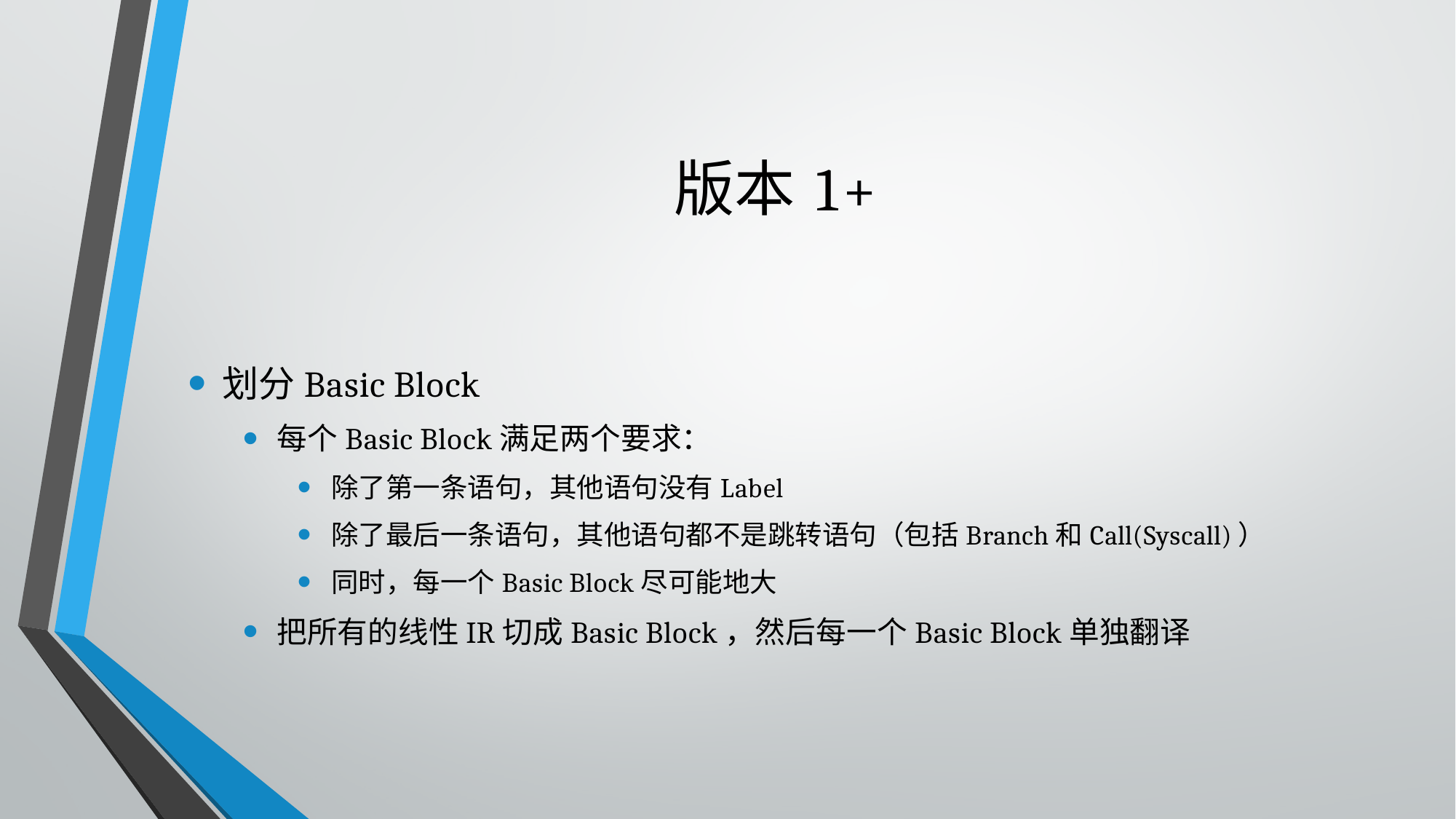

# 版本1+
划分Basic Block
每个Basic Block满足两个要求：
除了第一条语句，其他语句没有Label
除了最后一条语句，其他语句都不是跳转语句（包括Branch和Call(Syscall)）
同时，每一个Basic Block尽可能地大
把所有的线性IR切成Basic Block，然后每一个Basic Block单独翻译